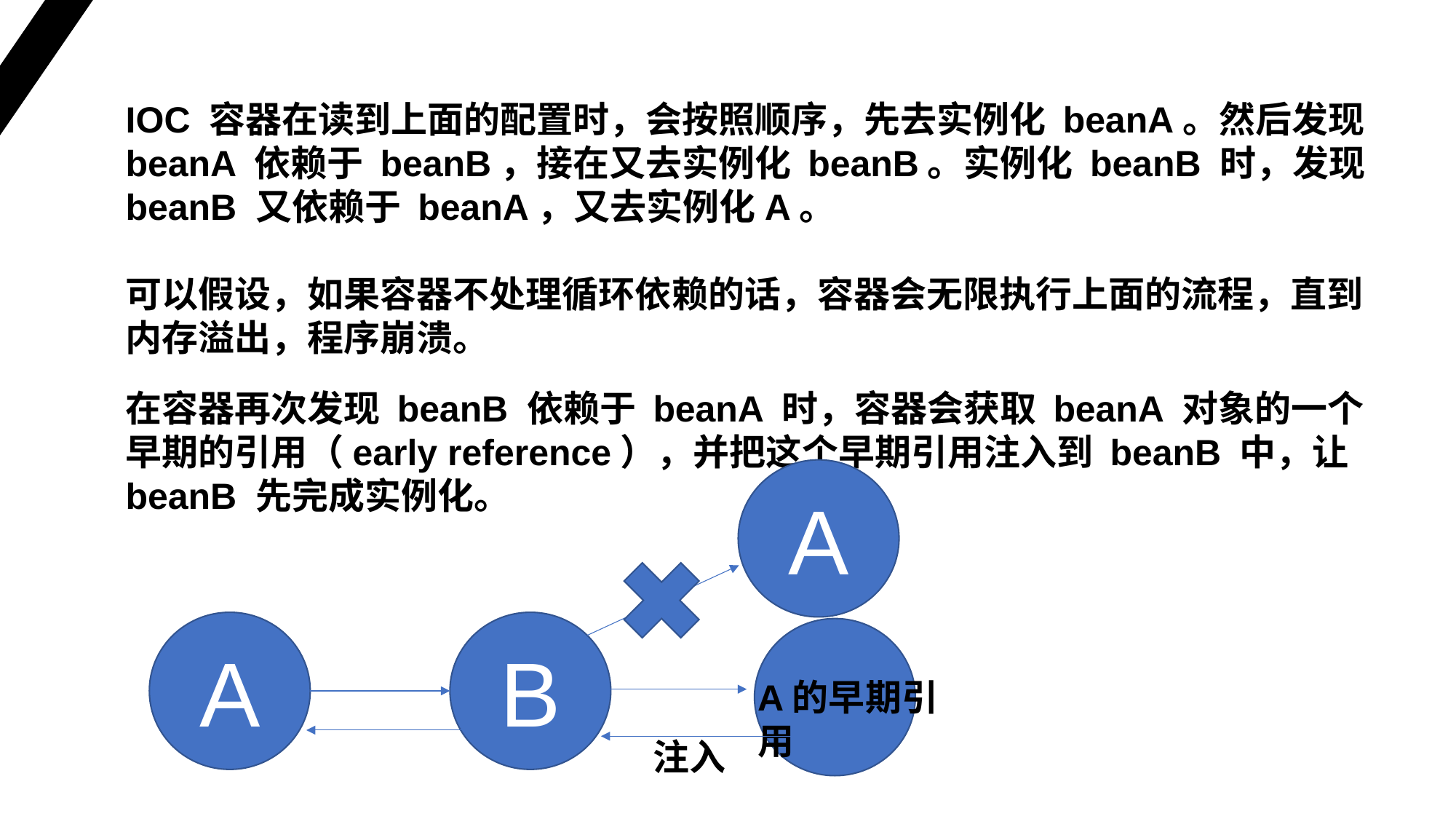

IOC 容器在读到上面的配置时，会按照顺序，先去实例化 beanA。然后发现 beanA 依赖于 beanB，接在又去实例化 beanB。实例化 beanB 时，发现 beanB 又依赖于 beanA，又去实例化A。

可以假设，如果容器不处理循环依赖的话，容器会无限执行上面的流程，直到内存溢出，程序崩溃。
在容器再次发现 beanB 依赖于 beanA 时，容器会获取 beanA 对象的一个早期的引用（early reference），并把这个早期引用注入到 beanB 中，让 beanB 先完成实例化。
A

A
B

A的早期引用
注入